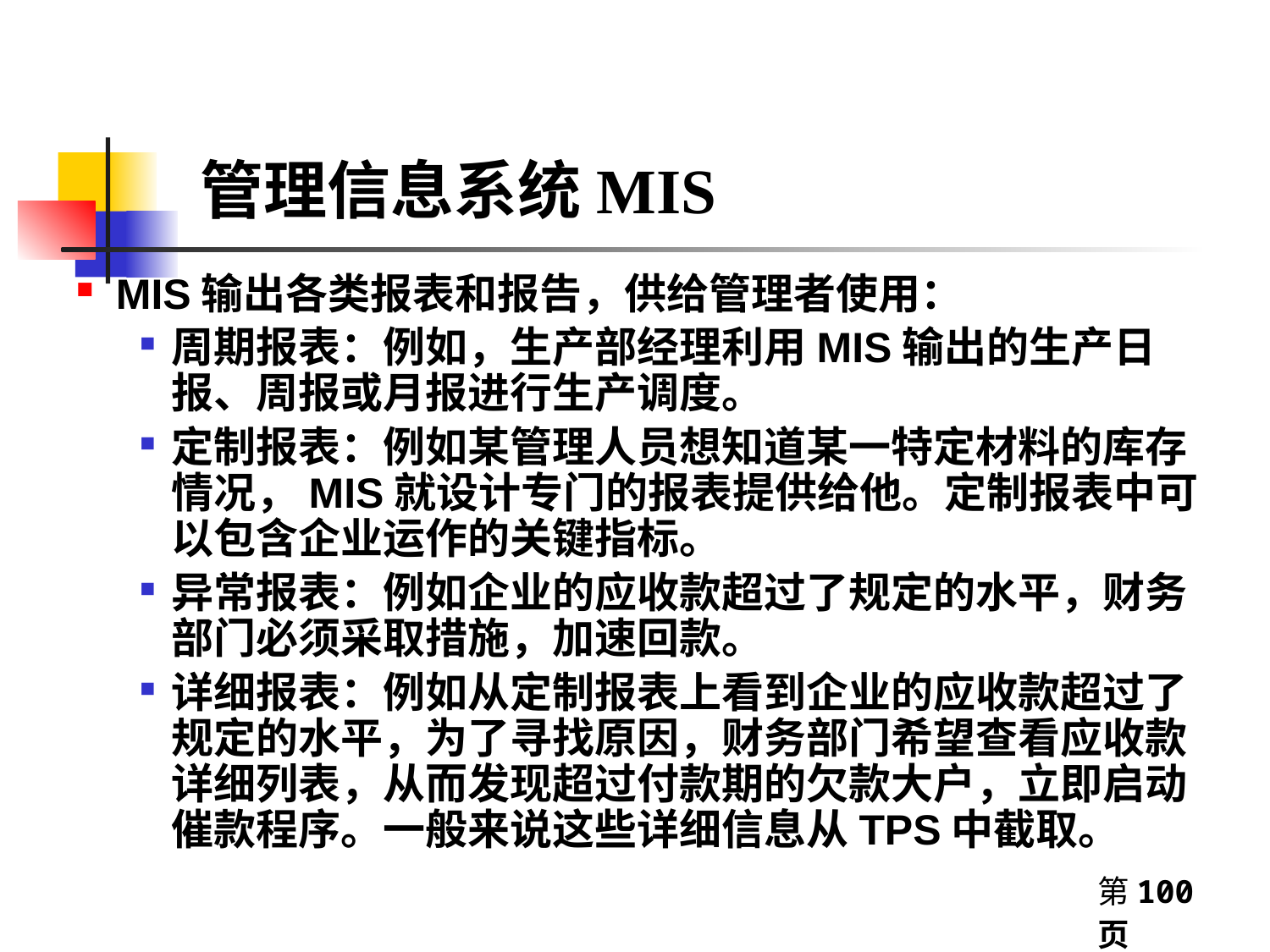

# 管理信息系统MIS
MIS输出各类报表和报告，供给管理者使用：
周期报表：例如，生产部经理利用MIS输出的生产日报、周报或月报进行生产调度。
定制报表：例如某管理人员想知道某一特定材料的库存情况，MIS就设计专门的报表提供给他。定制报表中可以包含企业运作的关键指标。
异常报表：例如企业的应收款超过了规定的水平，财务部门必须采取措施，加速回款。
详细报表：例如从定制报表上看到企业的应收款超过了规定的水平，为了寻找原因，财务部门希望查看应收款详细列表，从而发现超过付款期的欠款大户，立即启动催款程序。一般来说这些详细信息从TPS中截取。